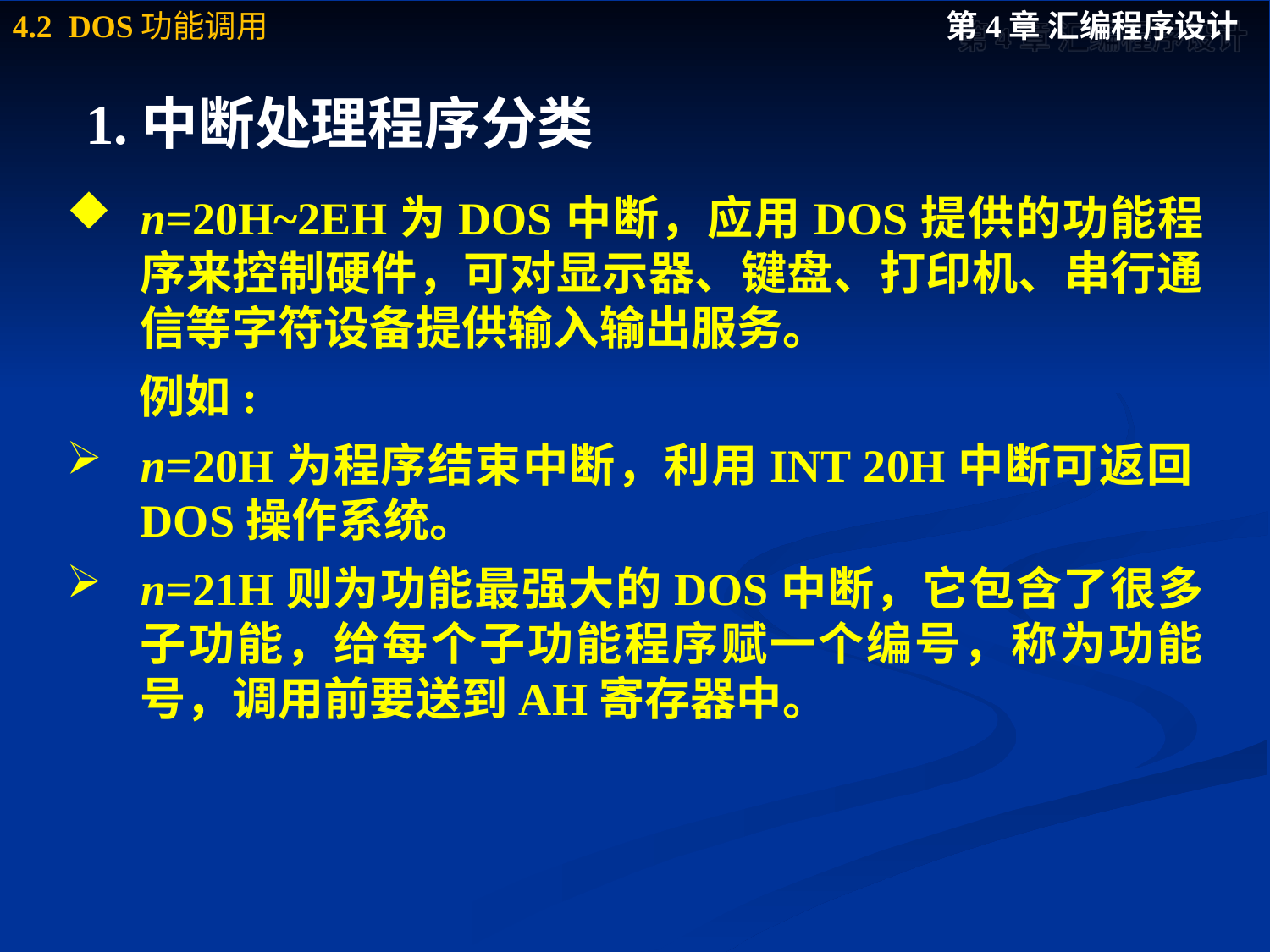

# 1.中断处理程序分类
n=20H~2EH为DOS中断，应用DOS提供的功能程序来控制硬件，可对显示器、键盘、打印机、串行通信等字符设备提供输入输出服务。
      例如:
n=20H为程序结束中断，利用INT 20H中断可返回DOS操作系统。
n=21H则为功能最强大的DOS中断，它包含了很多子功能，给每个子功能程序赋一个编号，称为功能号，调用前要送到AH寄存器中。